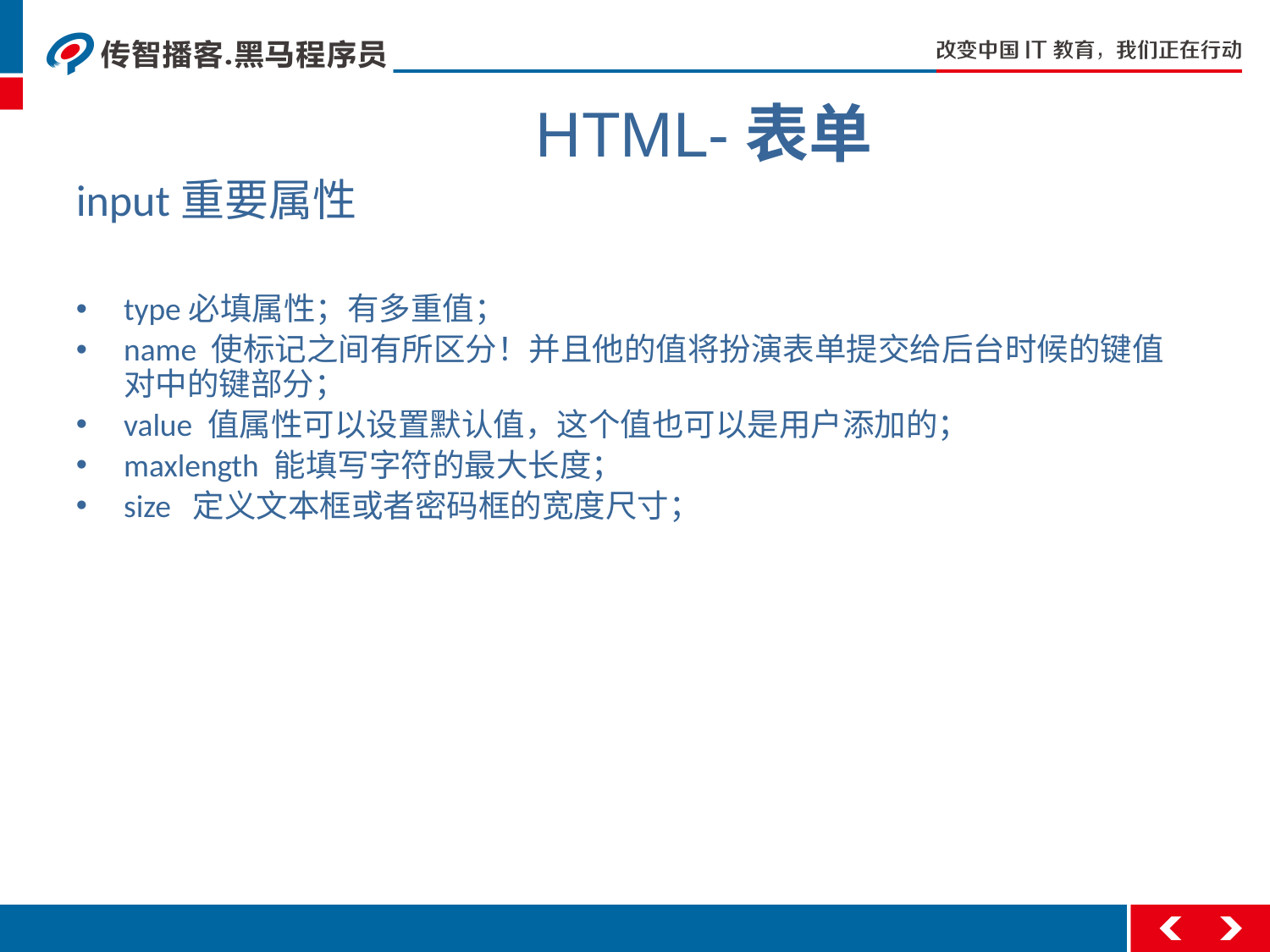

HTML-表单
input重要属性

type必填属性；有多重值；
name 使标记之间有所区分！并且他的值将扮演表单提交给后台时候的键值对中的键部分；
value 值属性可以设置默认值，这个值也可以是用户添加的；
maxlength 能填写字符的最大长度；
size  定义文本框或者密码框的宽度尺寸；